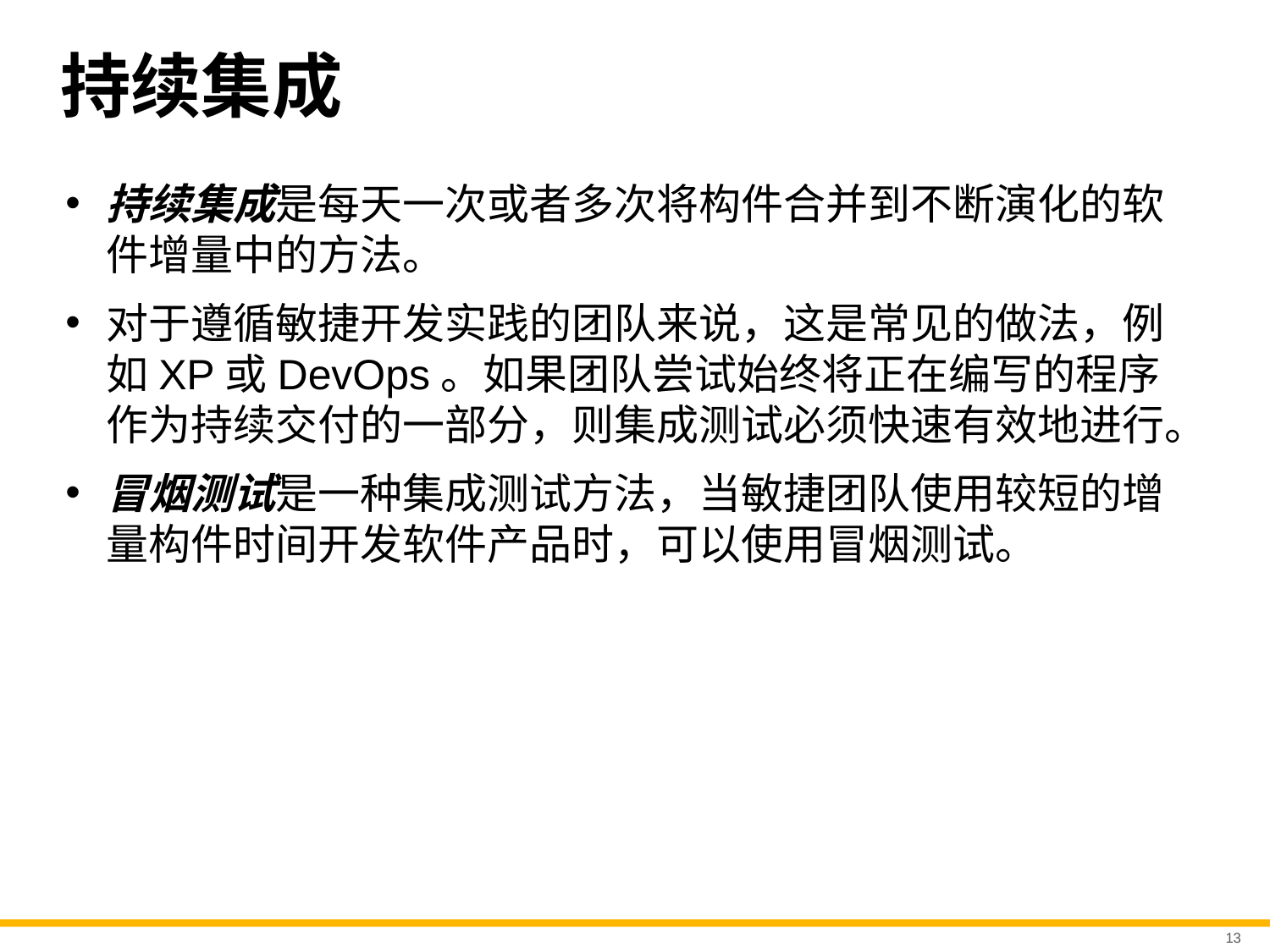

# 持续集成
持续集成是每天一次或者多次将构件合并到不断演化的软件增量中的方法。
对于遵循敏捷开发实践的团队来说，这是常见的做法，例如XP或DevOps。如果团队尝试始终将正在编写的程序作为持续交付的一部分，则集成测试必须快速有效地进行。
冒烟测试是一种集成测试方法，当敏捷团队使用较短的增量构件时间开发软件产品时，可以使用冒烟测试。
13